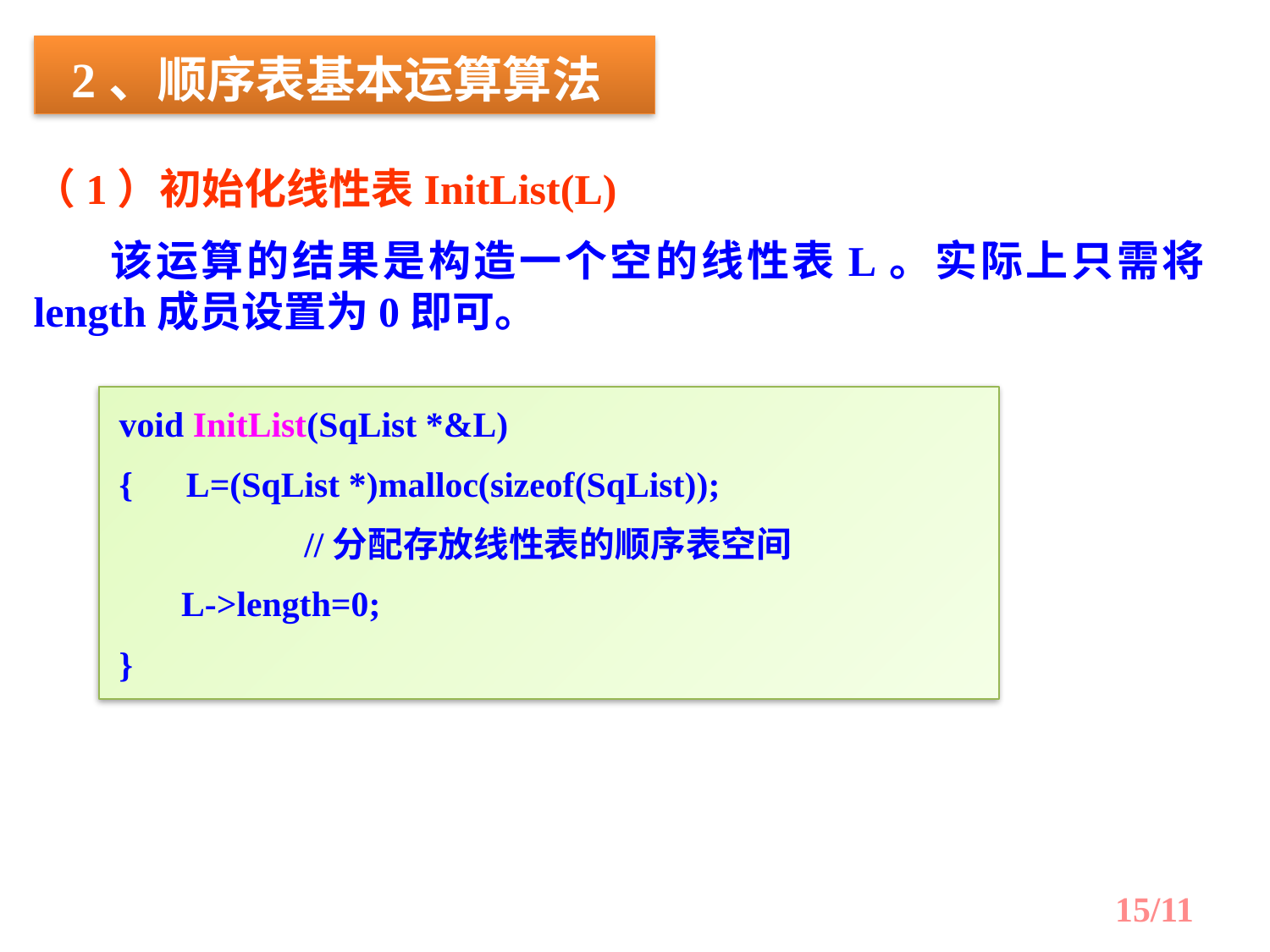

2、顺序表基本运算算法
（1）初始化线性表InitList(L)
     该运算的结果是构造一个空的线性表L。实际上只需将length成员设置为0即可。
void InitList(SqList *&L)
{      L=(SqList *)malloc(sizeof(SqList));
　　　　　//分配存放线性表的顺序表空间
       L->length=0;
}
15